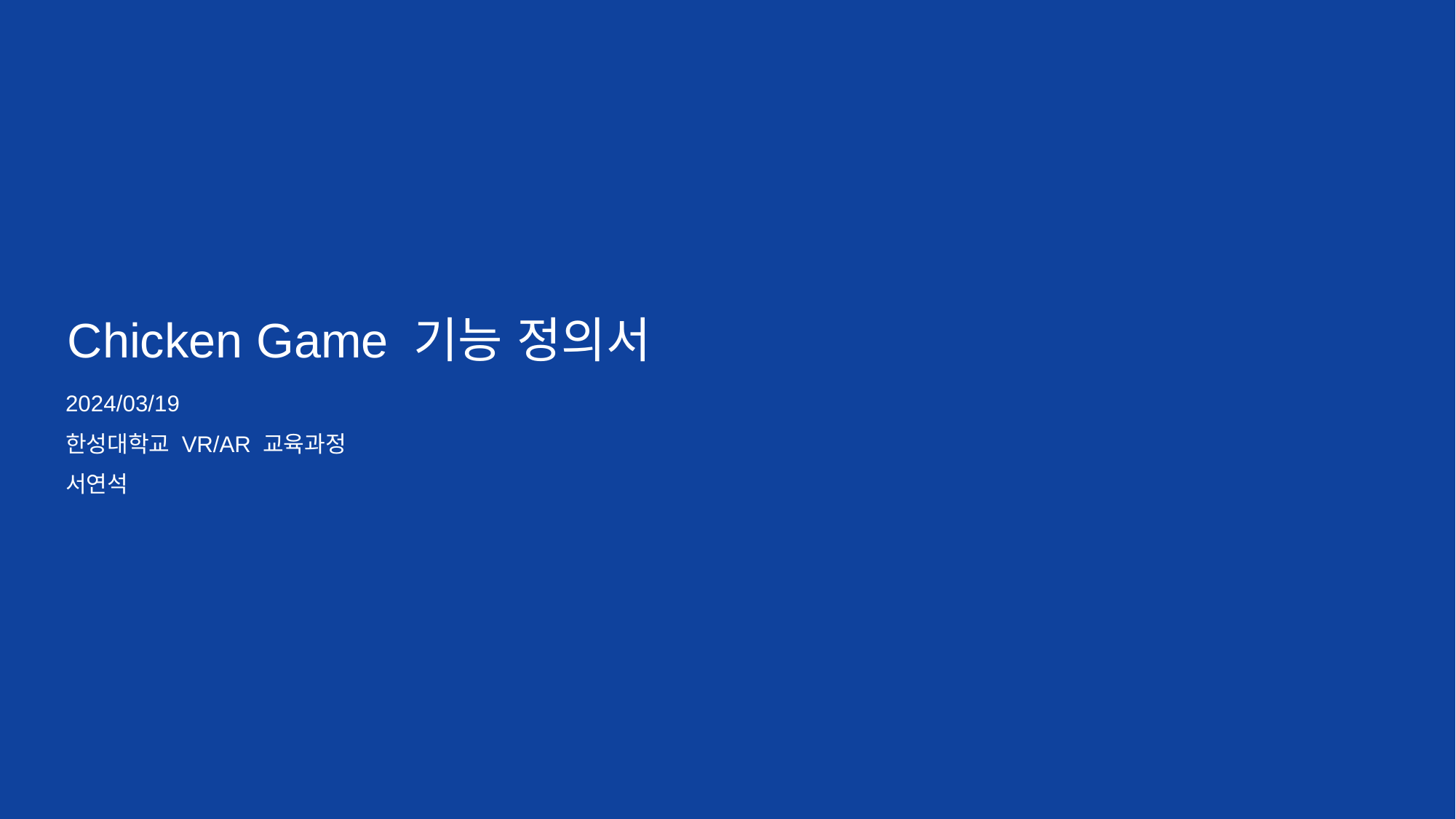

Chicken Game 기능 정의서
2024/03/19
한성대학교 VR/AR 교육과정
서연석